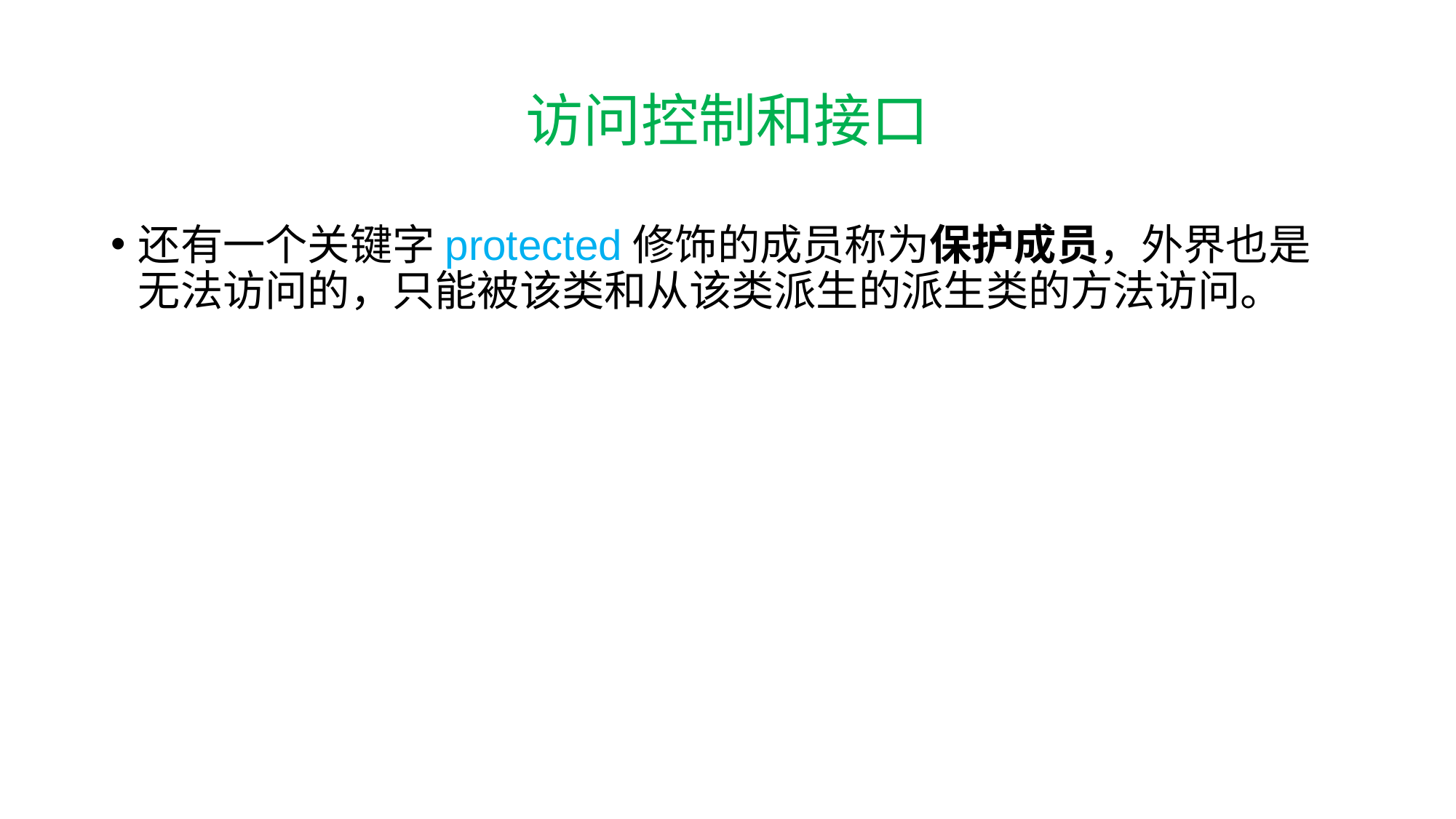

# 访问控制和接口
还有一个关键字protected修饰的成员称为保护成员，外界也是无法访问的，只能被该类和从该类派生的派生类的方法访问。